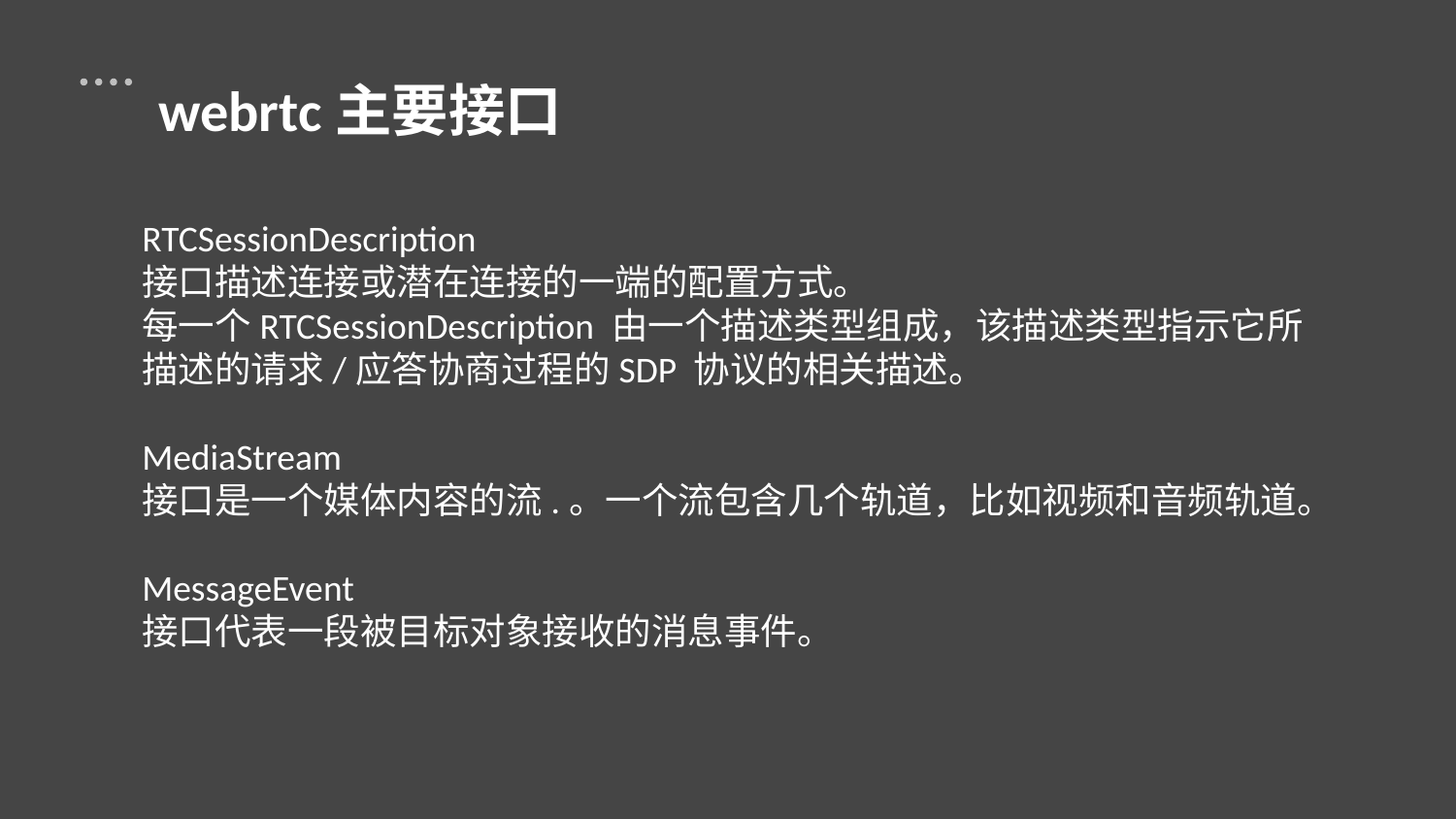

webrtc主要接口
RTCSessionDescription
接口描述连接或潜在连接的一端的配置方式。
每一个RTCSessionDescription 由一个描述类型组成，该描述类型指示它所描述的请求/应答协商过程的SDP 协议的相关描述。

MediaStream
接口是一个媒体内容的流.。一个流包含几个轨道，比如视频和音频轨道。

MessageEvent
接口代表一段被目标对象接收的消息事件。